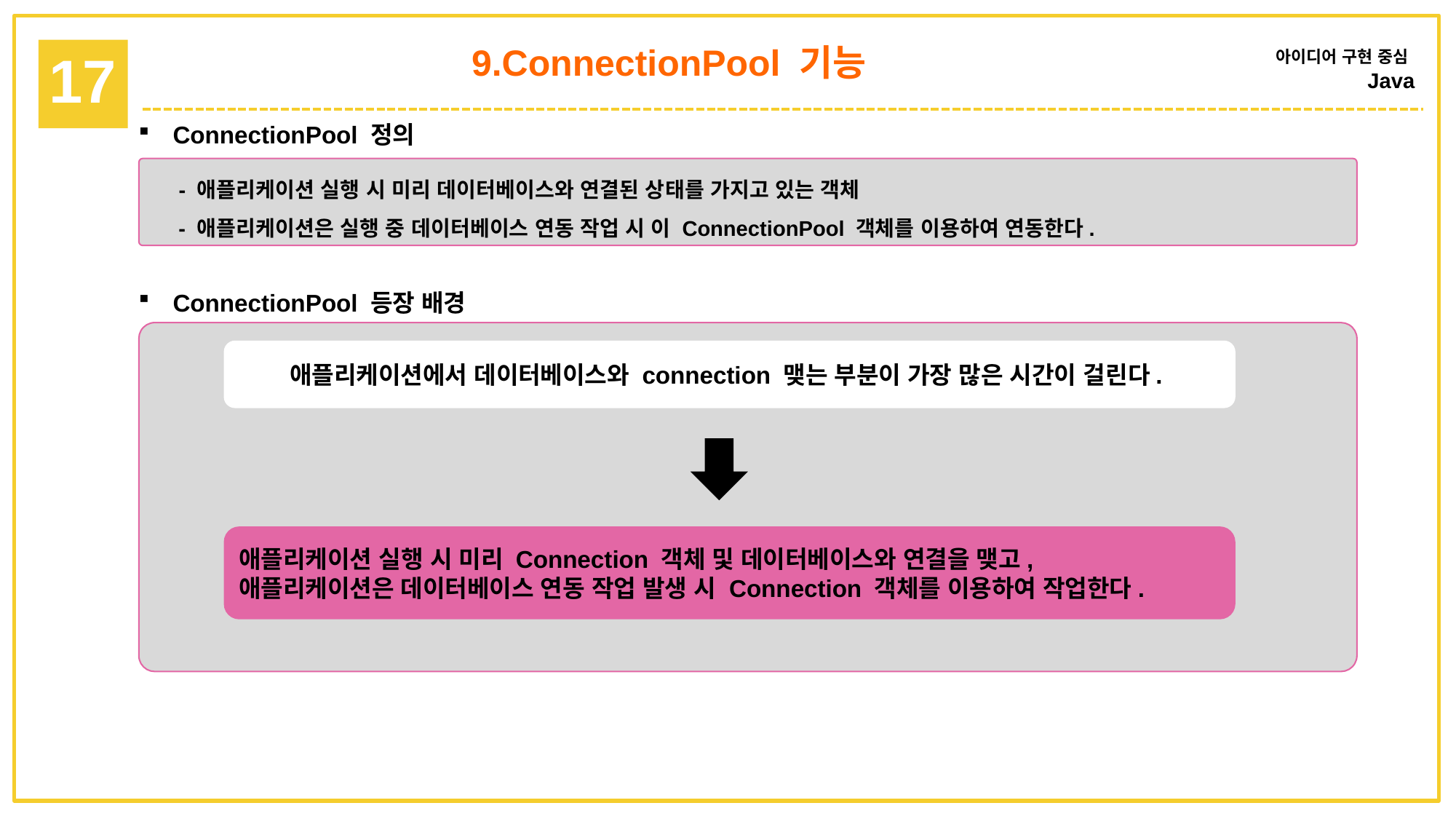

9.ConnectionPool 기능
아이디어 구현 중심
Java
17

ConnectionPool 정의

  - 애플리케이션 실행 시 미리 데이터베이스와 연결된 상태를 가지고 있는 객체
  - 애플리케이션은 실행 중 데이터베이스 연동 작업 시 이 ConnectionPool 객체를 이용하여 연동한다.
ConnectionPool 등장 배경

애플리케이션에서 데이터베이스와 connection 맺는 부분이 가장 많은 시간이 걸린다.

애플리케이션 실행 시 미리 Connection 객체 및 데이터베이스와 연결을 맺고,
애플리케이션은 데이터베이스 연동 작업 발생 시 Connection 객체를 이용하여 작업한다.